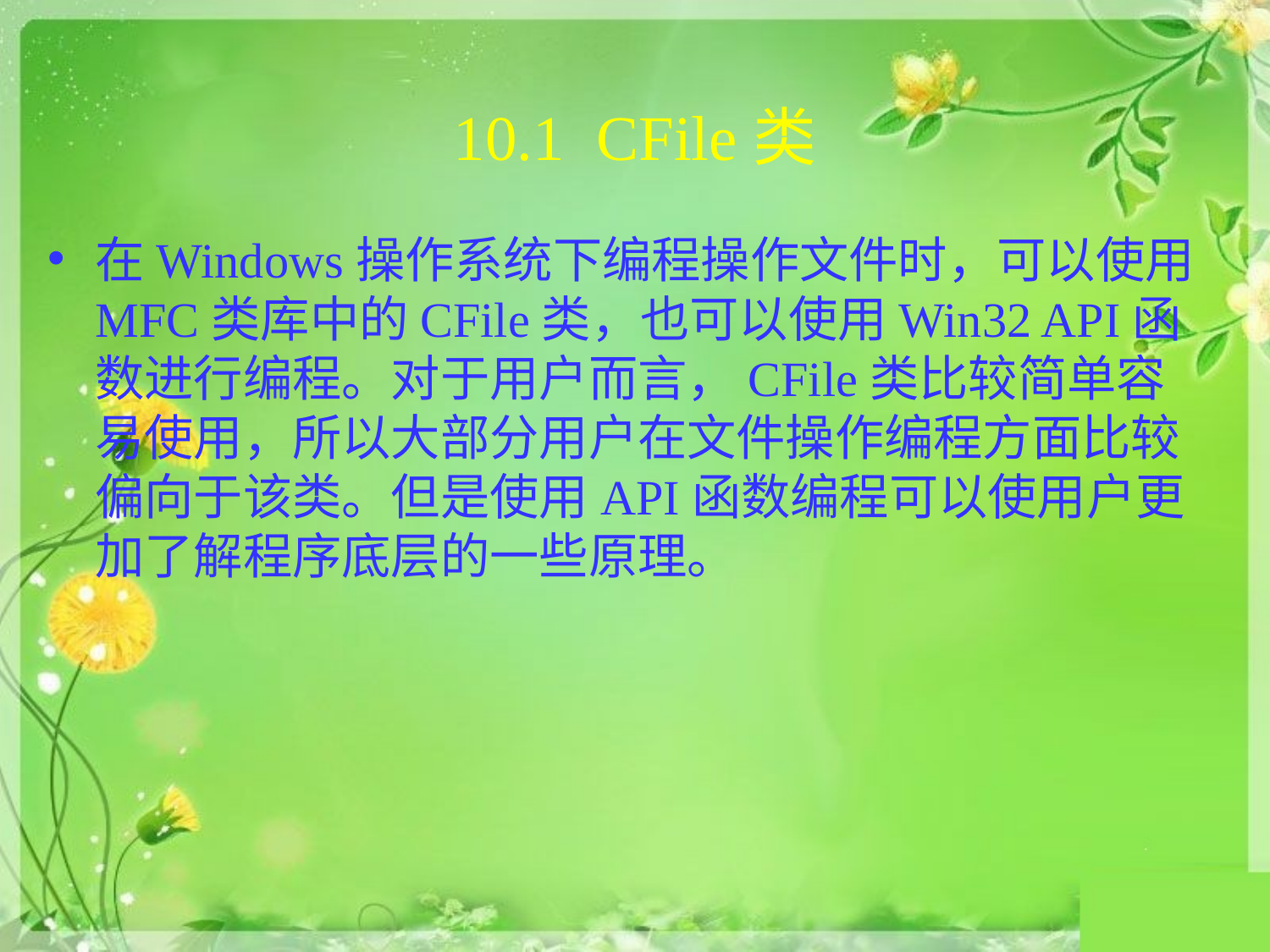

# 10.1  CFile类
在Windows操作系统下编程操作文件时，可以使用MFC类库中的CFile类，也可以使用Win32 API函数进行编程。对于用户而言，CFile类比较简单容易使用，所以大部分用户在文件操作编程方面比较偏向于该类。但是使用API函数编程可以使用户更加了解程序底层的一些原理。